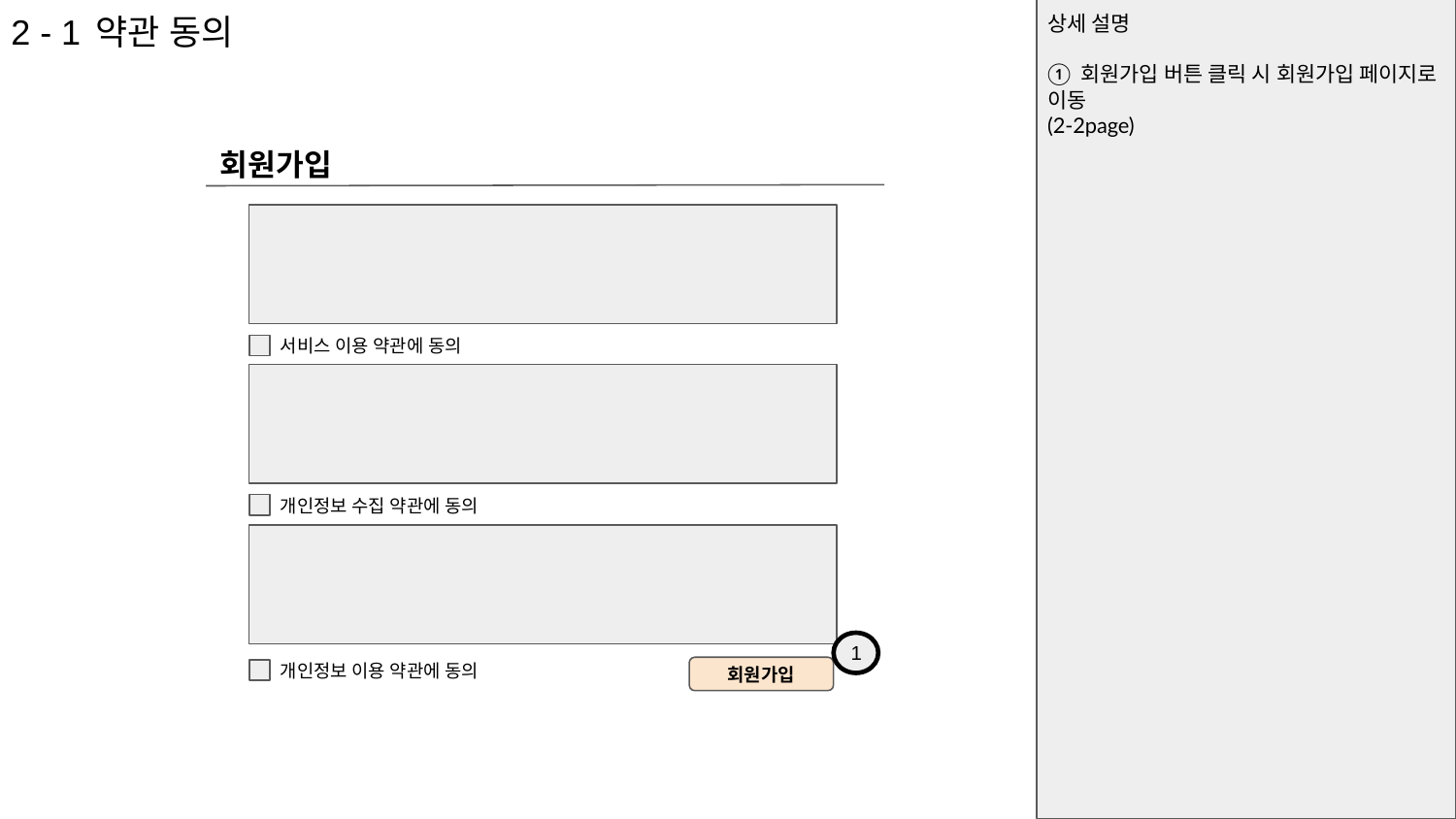

# 2 - 1 약관 동의
상세 설명

① 회원가입 버튼 클릭 시 회원가입 페이지로 이동
(2-2page)
회원가입

서비스 이용 약관에 동의

개인정보 수집 약관에 동의

1
개인정보 이용 약관에 동의
회원가입